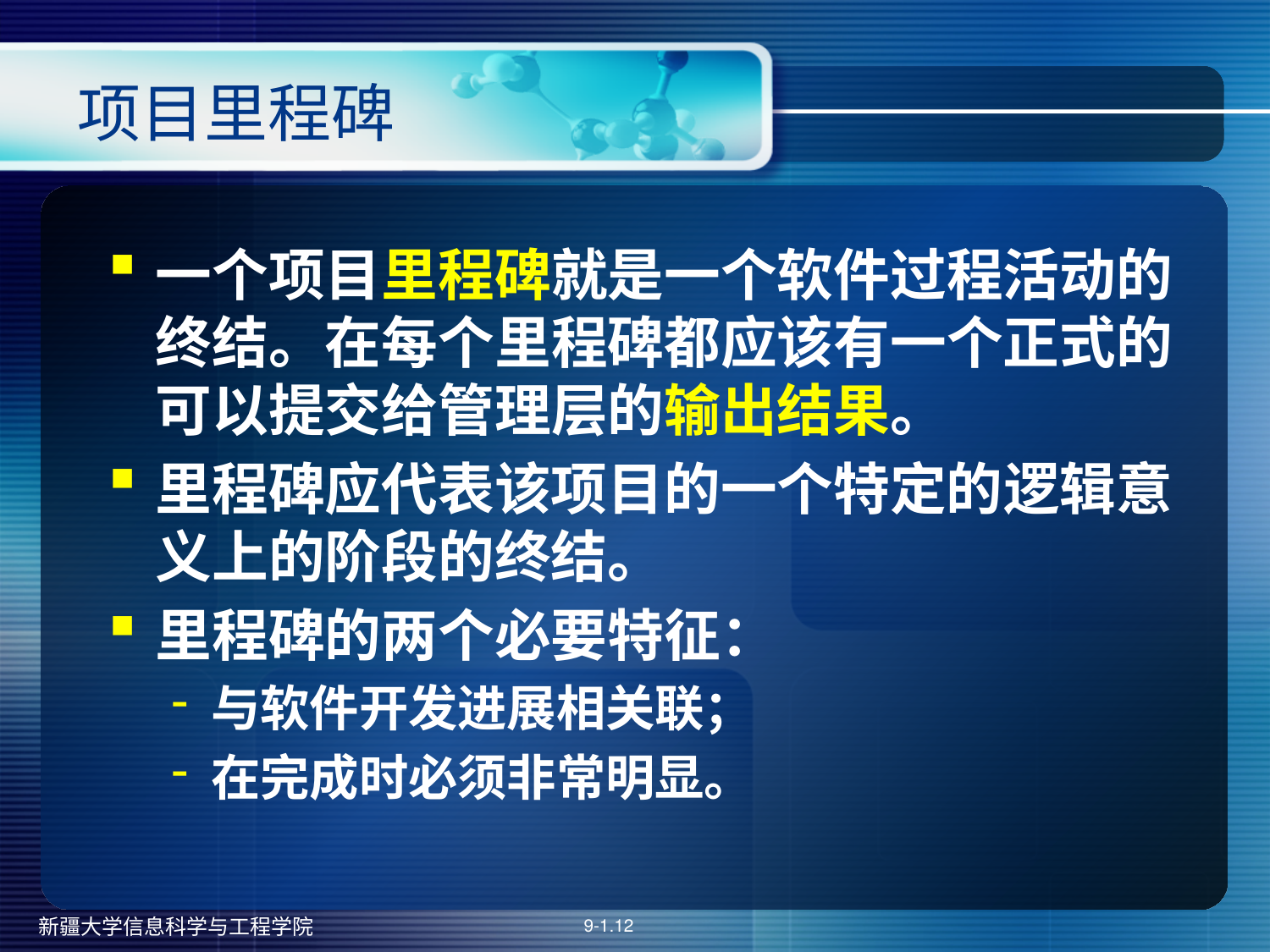

# 项目里程碑
一个项目里程碑就是一个软件过程活动的终结。在每个里程碑都应该有一个正式的可以提交给管理层的输出结果。
里程碑应代表该项目的一个特定的逻辑意义上的阶段的终结。
里程碑的两个必要特征：
与软件开发进展相关联；
在完成时必须非常明显。